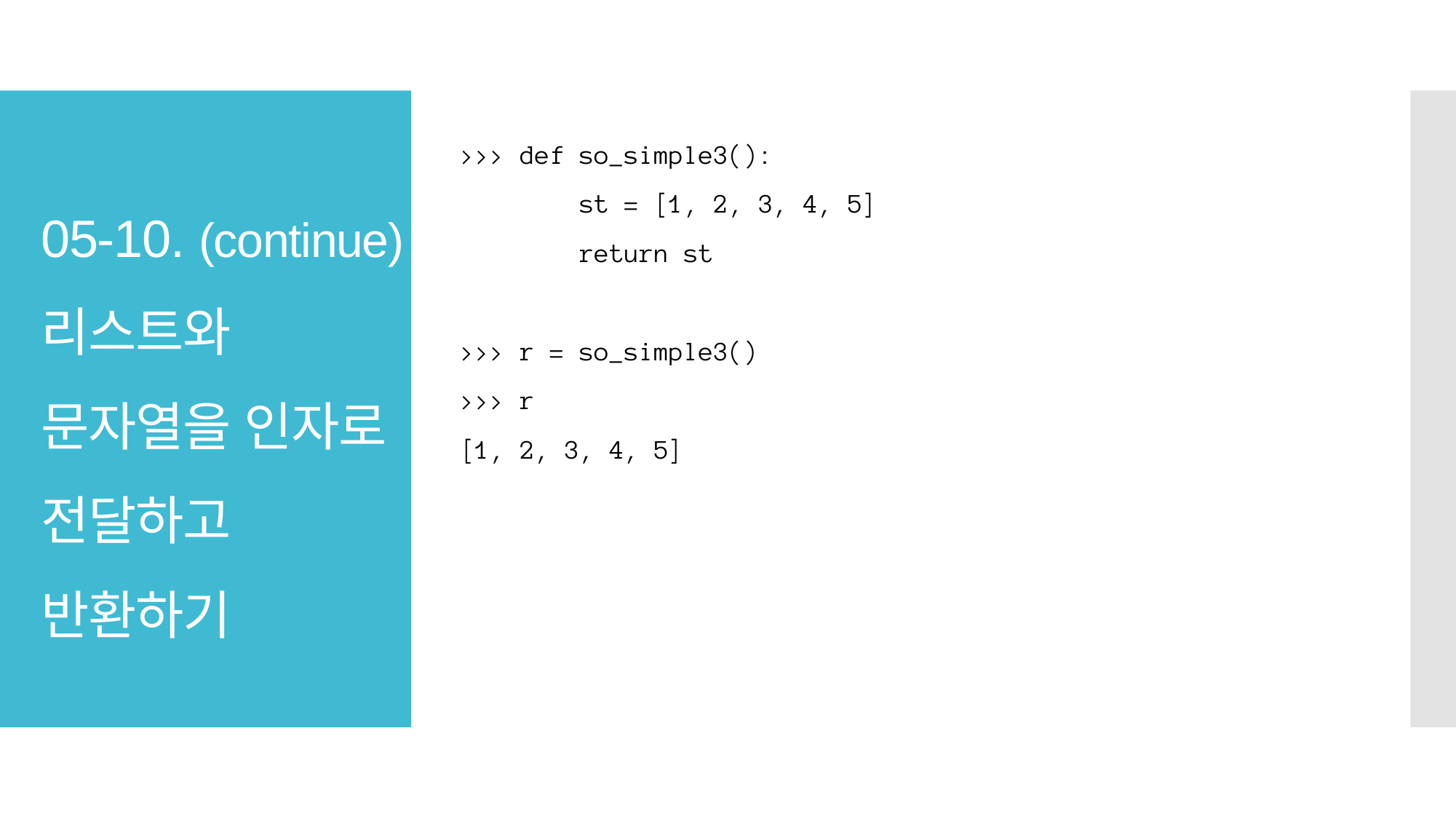

>>> def so_simple3():
        st = [1, 2, 3, 4, 5]
        return st

>>> r = so_simple3()
>>> r
[1, 2, 3, 4, 5]
# 05-10. (continue) 리스트와 문자열을 인자로 전달하고 반환하기